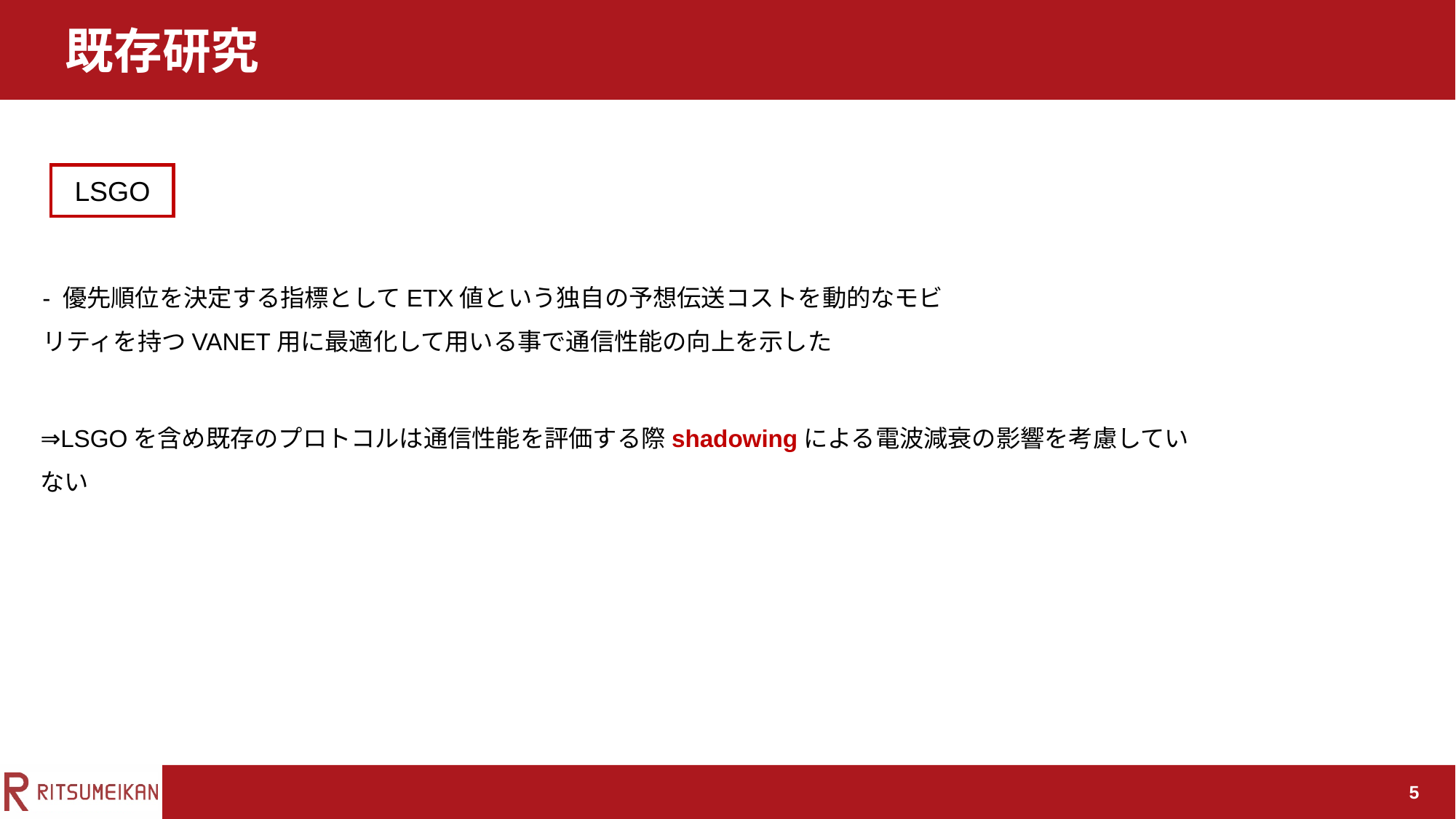

既存研究
LSGO
- 優先順位を決定する指標としてETX値という独自の予想伝送コストを動的なモビリティを持つVANET用に最適化して用いる事で通信性能の向上を示した
⇒LSGOを含め既存のプロトコルは通信性能を評価する際shadowingによる電波減衰の影響を考慮していない
5